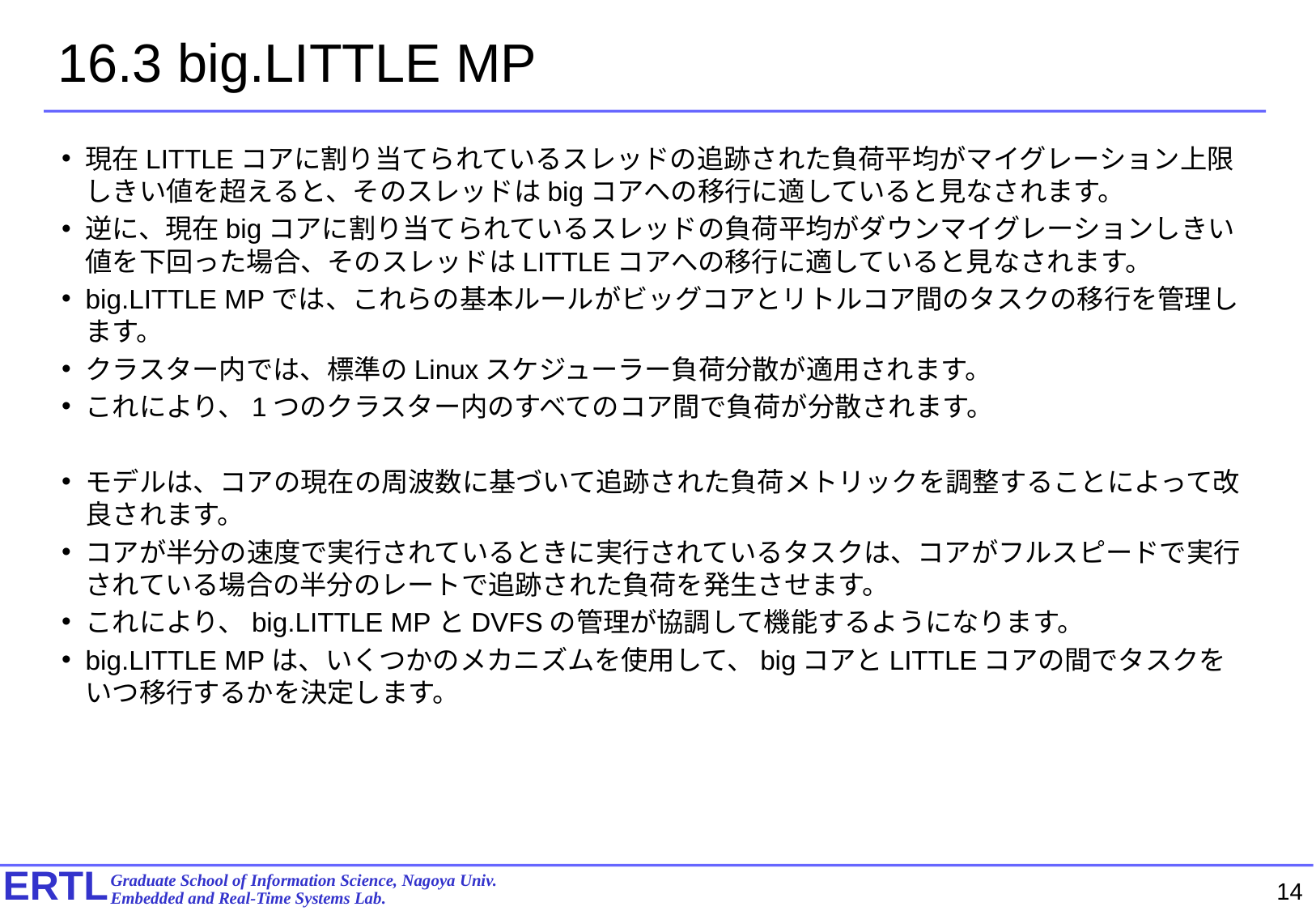

# 16.3 big.LITTLE MP
現在LITTLEコアに割り当てられているスレッドの追跡された負荷平均がマイグレーション上限しきい値を超えると、そのスレッドはbigコアへの移行に適していると見なされます。
逆に、現在bigコアに割り当てられているスレッドの負荷平均がダウンマイグレーションしきい値を下回った場合、そのスレッドはLITTLEコアへの移行に適していると見なされます。
big.LITTLE MPでは、これらの基本ルールがビッグコアとリトルコア間のタスクの移行を管理します。
クラスター内では、標準のLinuxスケジューラー負荷分散が適用されます。
これにより、1つのクラスター内のすべてのコア間で負荷が分散されます。

モデルは、コアの現在の周波数に基づいて追跡された負荷メトリックを調整することによって改良されます。
コアが半分の速度で実行されているときに実行されているタスクは、コアがフルスピードで実行されている場合の半分のレートで追跡された負荷を発生させます。
これにより、big.LITTLE MPとDVFSの管理が協調して機能するようになります。
big.LITTLE MPは、いくつかのメカニズムを使用して、bigコアとLITTLEコアの間でタスクをいつ移行するかを決定します。
14